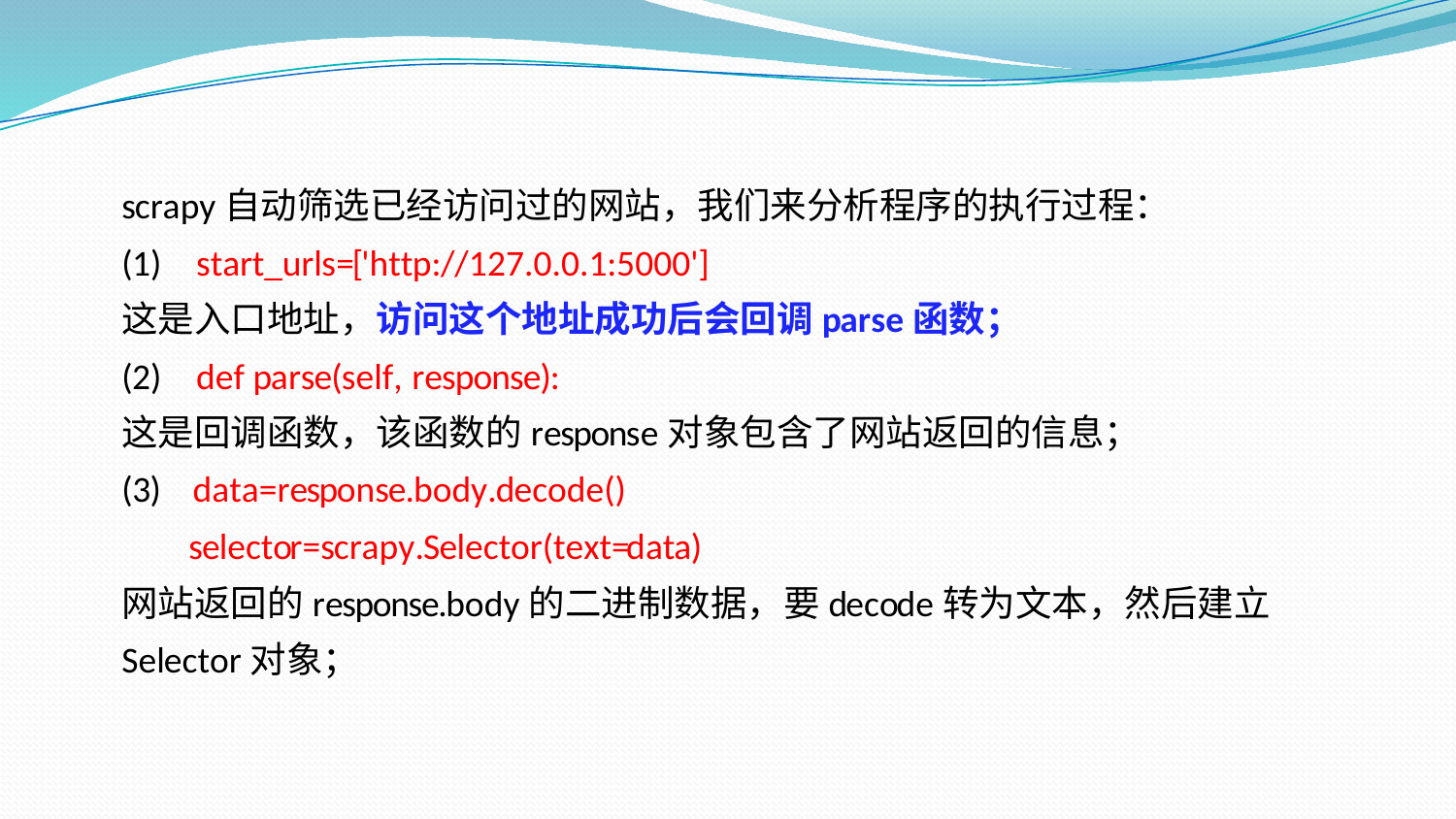

scrapy自动筛选已经访问过的网站，我们来分析程序的执行过程：
(1)	start_urls=['http://127.0.0.1:5000']
这是入口地址，访问这个地址成功后会回调parse函数；
(2)	def parse(self, response):
这是回调函数，该函数的response对象包含了网站返回的信息；
(3)    data=response.body.decode()
         selector=scrapy.Selector(text=data)
网站返回的response.body的二进制数据，要decode转为文本，然后建立Selector对象；